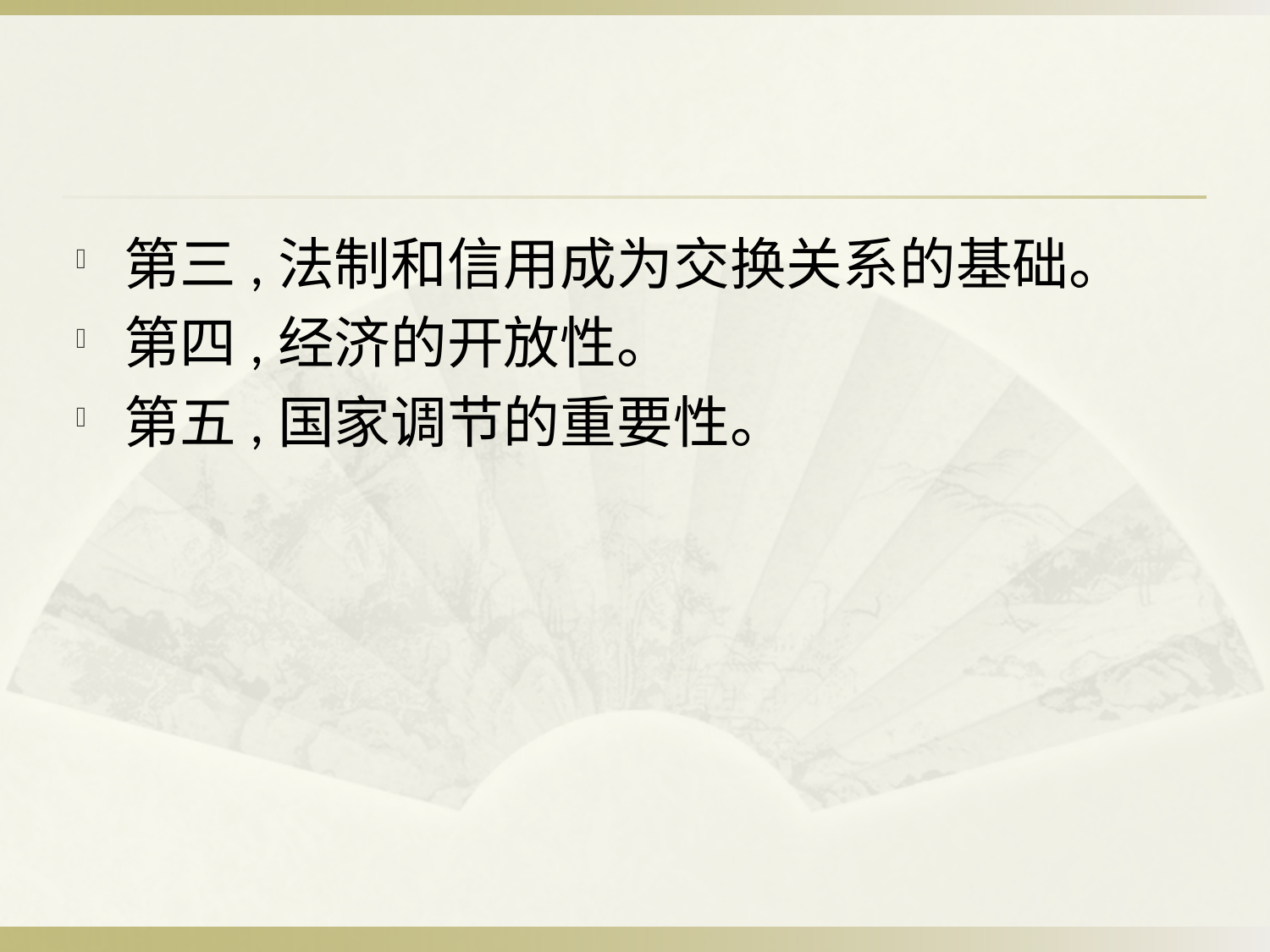

#
第三,法制和信用成为交换关系的基础。
第四,经济的开放性。
第五,国家调节的重要性。